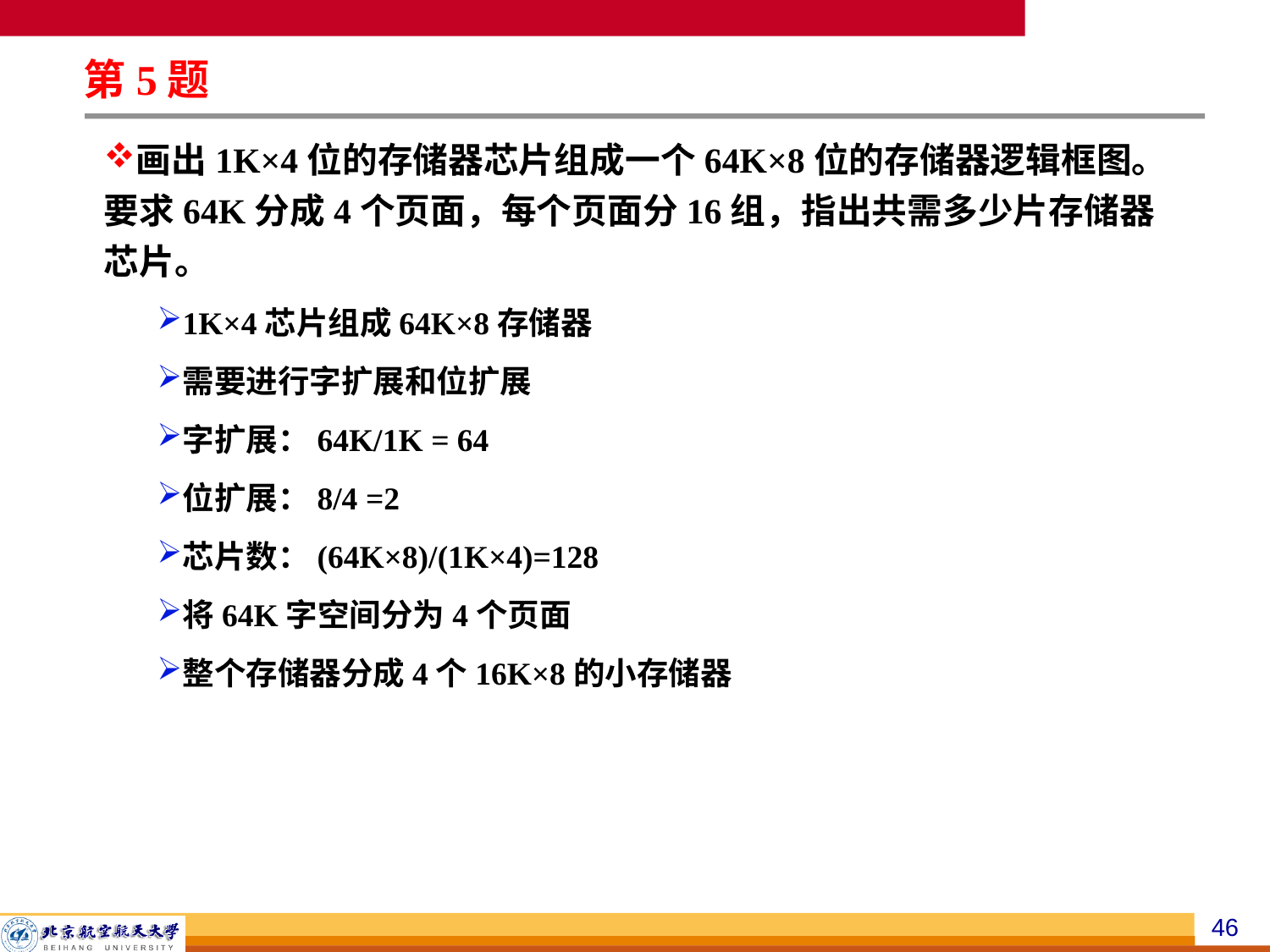

第5题
画出1K×4位的存储器芯片组成一个64K×8位的存储器逻辑框图。要求64K分成4个页面，每个页面分16组，指出共需多少片存储器芯片。
1K×4芯片组成64K×8存储器
需要进行字扩展和位扩展
字扩展：64K/1K = 64
位扩展：8/4 =2
芯片数：(64K×8)/(1K×4)=128
将64K字空间分为4个页面
整个存储器分成4个16K×8的小存储器